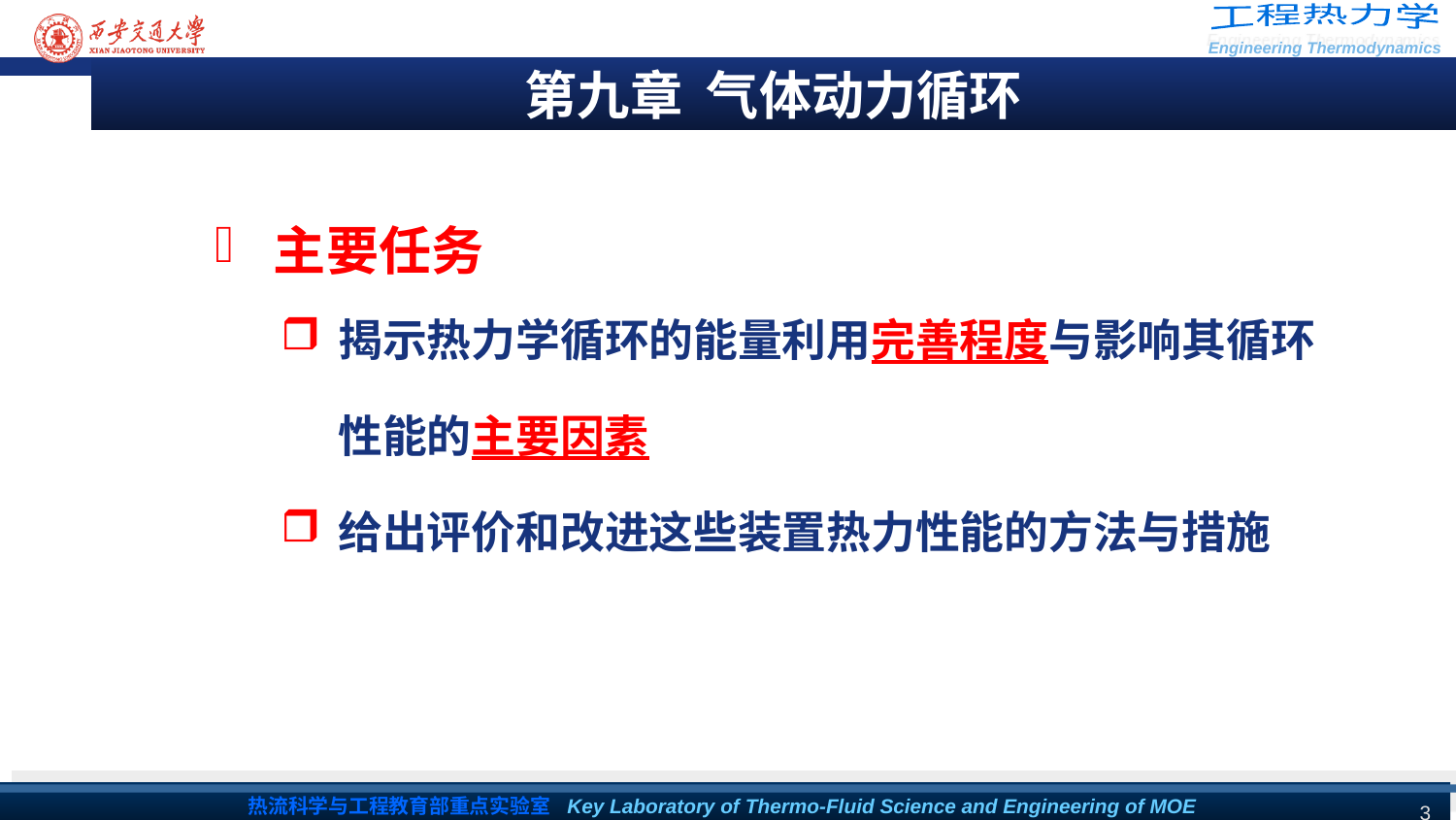

第九章  气体动力循环
 主要任务
揭示热力学循环的能量利用完善程度与影响其循环性能的主要因素
给出评价和改进这些装置热力性能的方法与措施
3